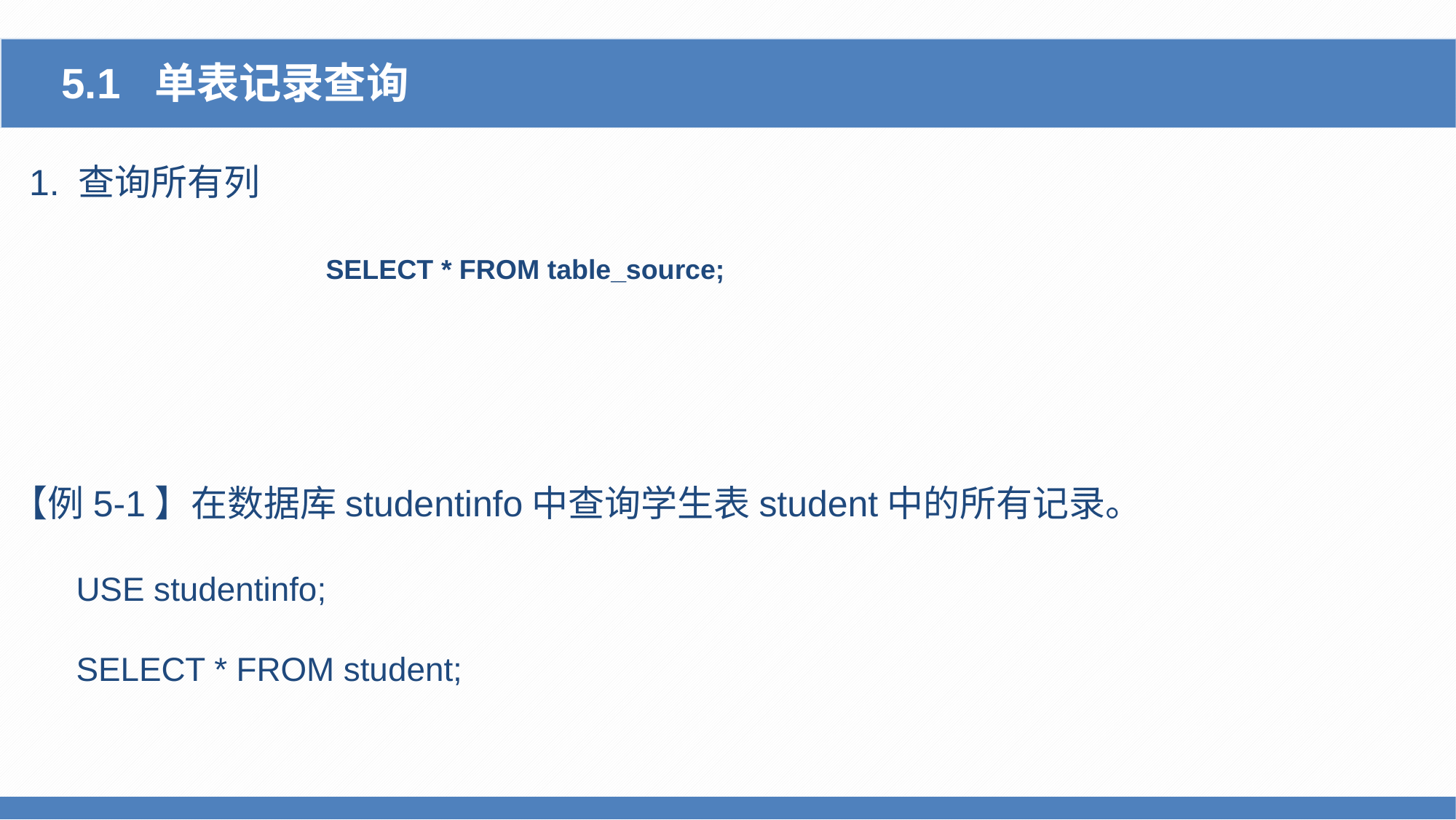

5.1  单表记录查询
1. 查询所有列
SELECT * FROM table_source;
【例5-1】在数据库studentinfo中查询学生表student中的所有记录。

USE studentinfo;

SELECT * FROM student;